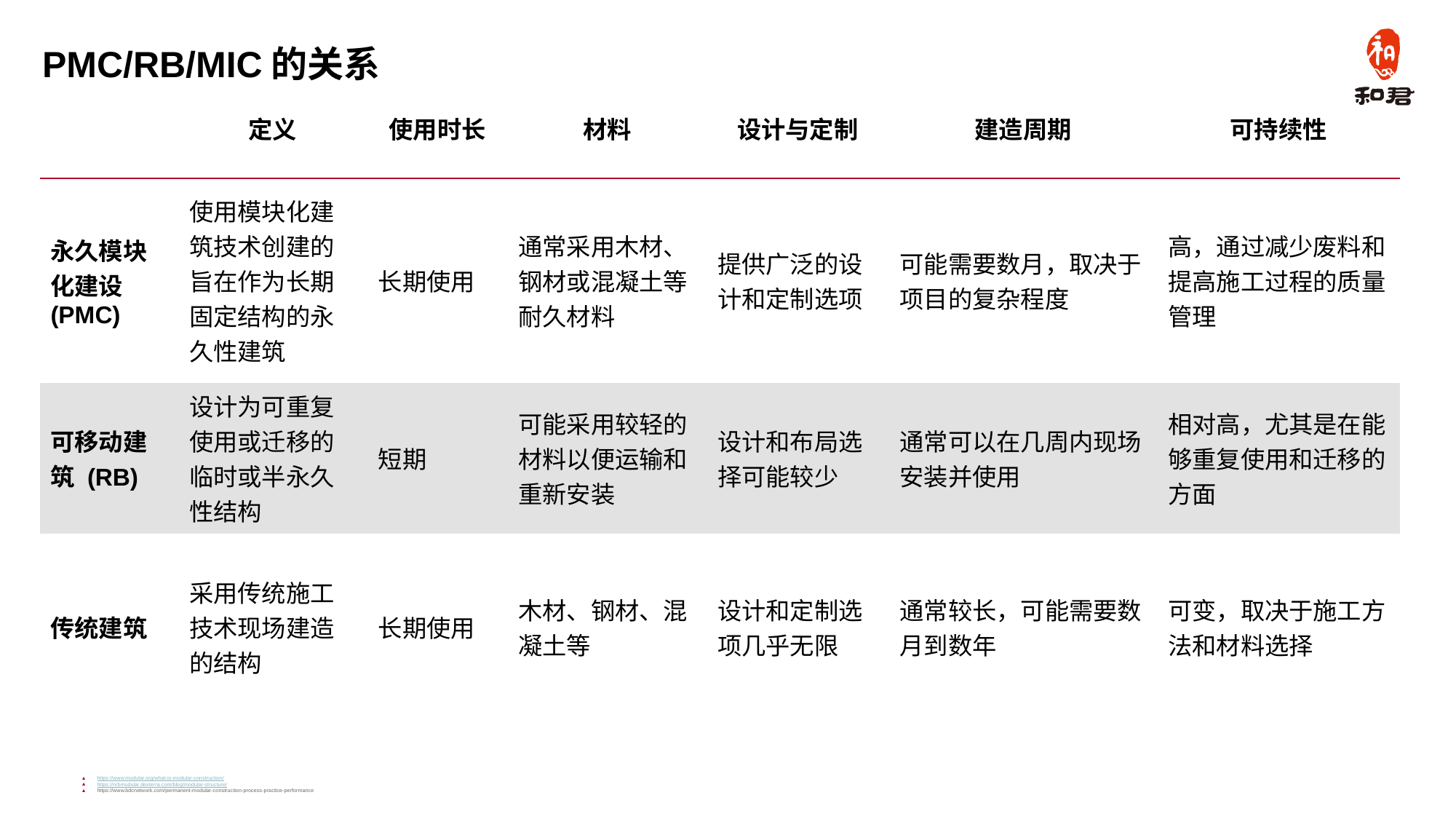

PMC/RB/MIC的关系
|  | 定义 | 使用时长 | 材料 | 设计与定制 | 建造周期 | 可持续性 |
| --- | --- | --- | --- | --- | --- | --- |
| 永久模块化建设 (PMC) | 使用模块化建筑技术创建的旨在作为长期固定结构的永久性建筑 | 长期使用 | 通常采用木材、钢材或混凝土等耐久材料 | 提供广泛的设计和定制选项 | 可能需要数月，取决于项目的复杂程度 | 高，通过减少废料和提高施工过程的质量管理 |
| 可移动建筑 (RB) | 设计为可重复使用或迁移的临时或半永久性结构 | 短期 | 可能采用较轻的材料以便运输和重新安装 | 设计和布局选择可能较少 | 通常可以在几周内现场安装并使用 | 相对高，尤其是在能够重复使用和迁移的方面 |
| 传统建筑 | 采用传统施工技术现场建造的结构 | 长期使用 | 木材、钢材、混凝土等 | 设计和定制选项几乎无限 | 通常较长，可能需要数月到数年 | 可变，取决于施工方法和材料选择 |

https://www.modular.org/what-is-modular-construction/
https://nrbmodular.dexterra.com/blog/modular-structure/
https://www.bdcnetwork.com/permanent-modular-construction-process-practice-performance